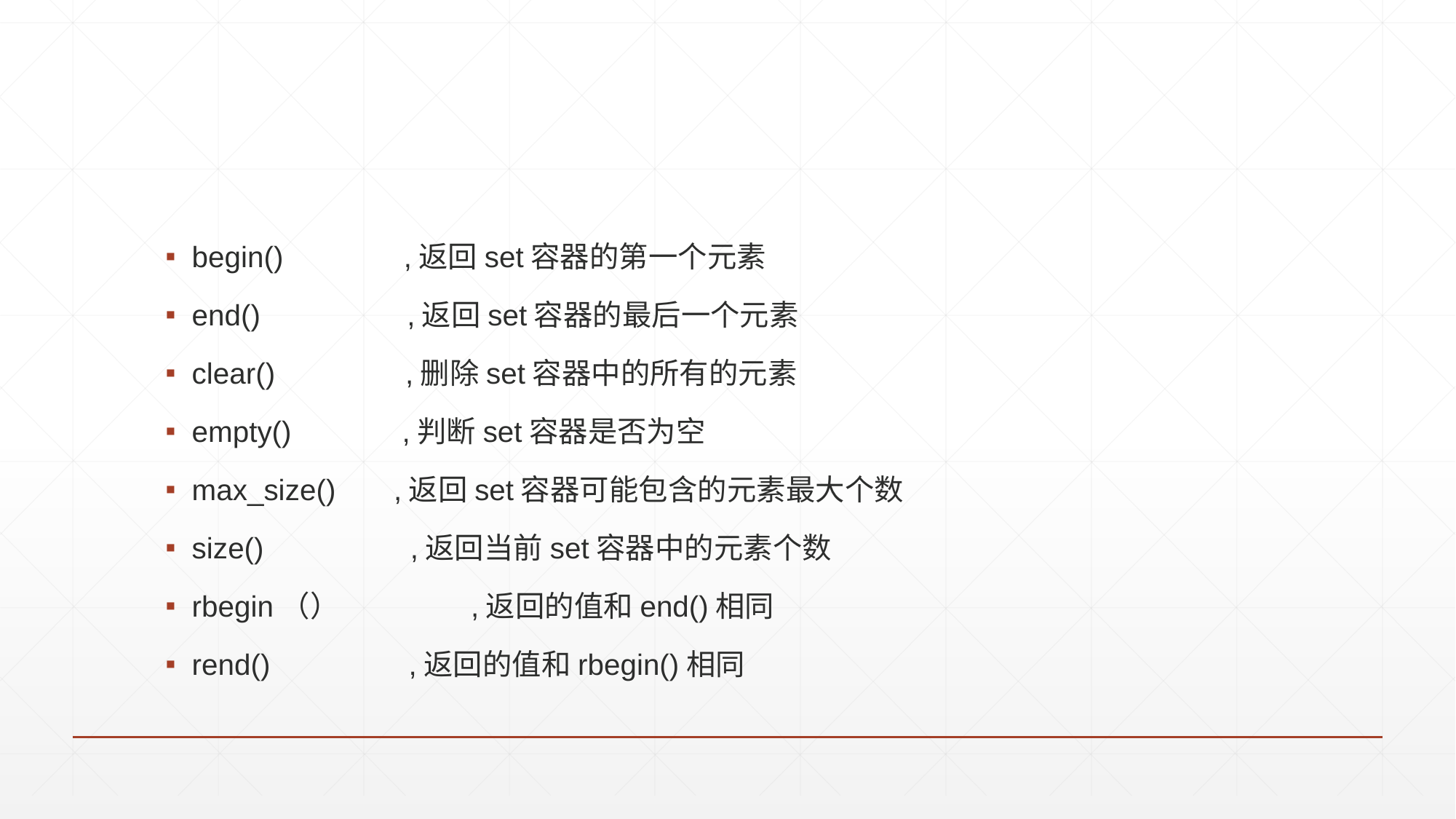

#
begin()     　　 ,返回set容器的第一个元素
end() 　　　　 ,返回set容器的最后一个元素
clear()   　　     ,删除set容器中的所有的元素
empty() 　　　,判断set容器是否为空
max_size() 　 ,返回set容器可能包含的元素最大个数
size() 　　　　 ,返回当前set容器中的元素个数
rbegin（）　　　　 ,返回的值和end()相同
rend()　　　　 ,返回的值和rbegin()相同